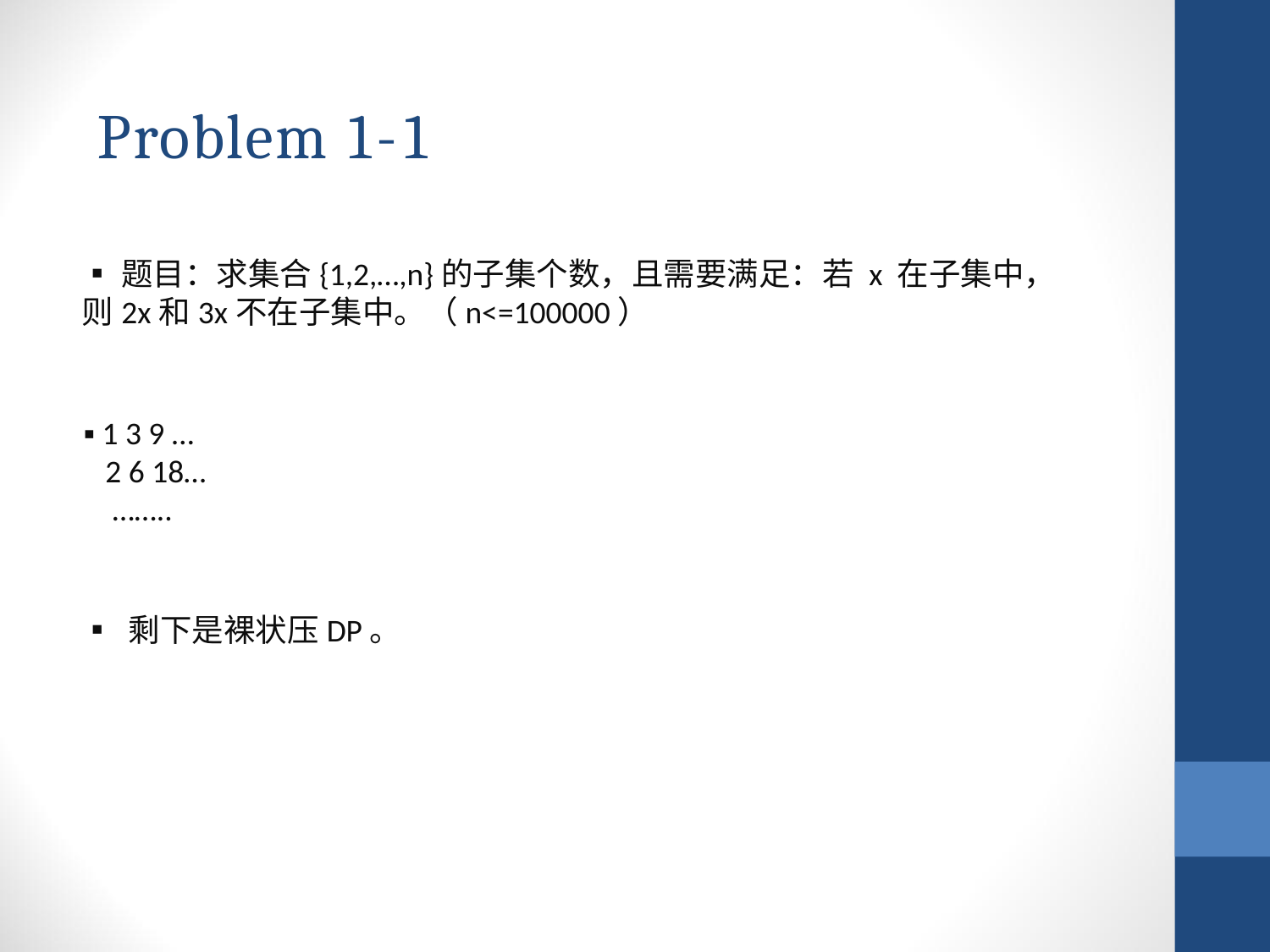

Problem 1-1
▪题目：求集合{1,2,…,n}的子集个数，且需要满足：若 x 在子集中，则2x和3x不在子集中。（n<=100000）
▪ 1 3 9 …
   2 6 18…
    ……..
▪ 剩下是裸状压DP。